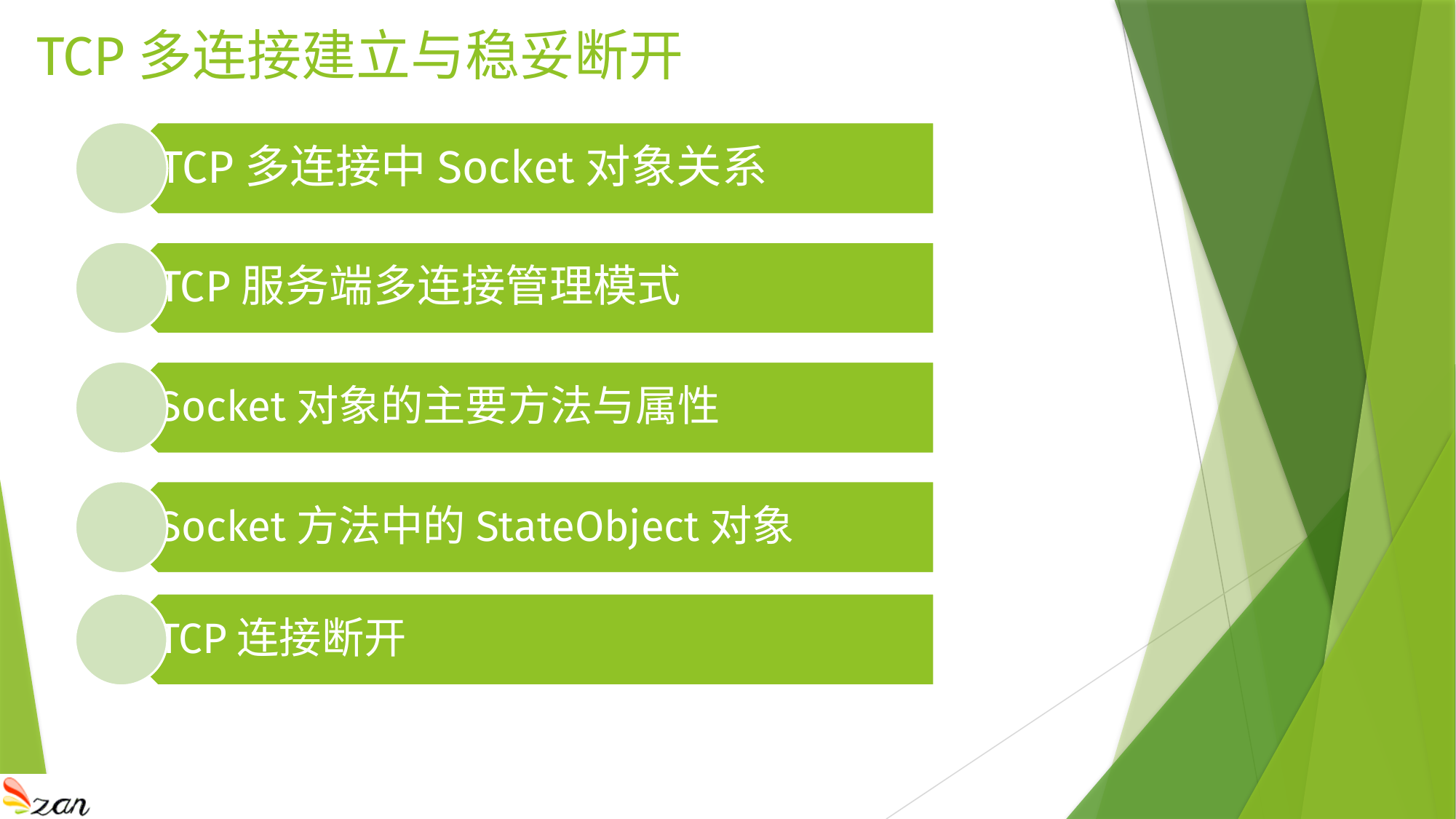

# TCP多连接建立与稳妥断开
TCP多连接中Socket对象关系
TCP服务端多连接管理模式
Socket对象的主要方法与属性
Socket方法中的StateObject对象
TCP连接断开